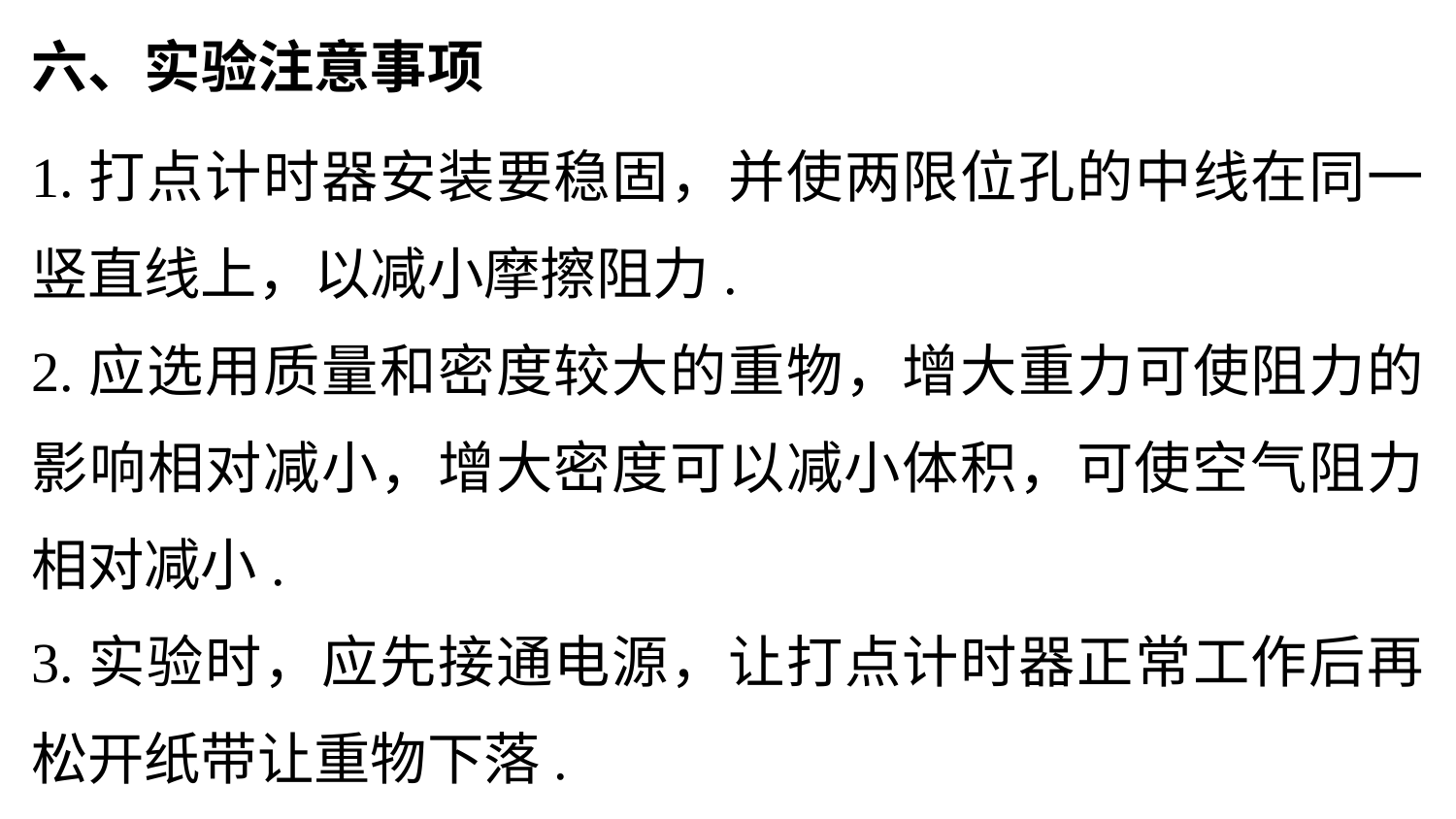

六、实验注意事项
1.打点计时器安装要稳固，并使两限位孔的中线在同一竖直线上，以减小摩擦阻力.
2.应选用质量和密度较大的重物，增大重力可使阻力的影响相对减小，增大密度可以减小体积，可使空气阻力相对减小.
3.实验时，应先接通电源，让打点计时器正常工作后再松开纸带让重物下落.